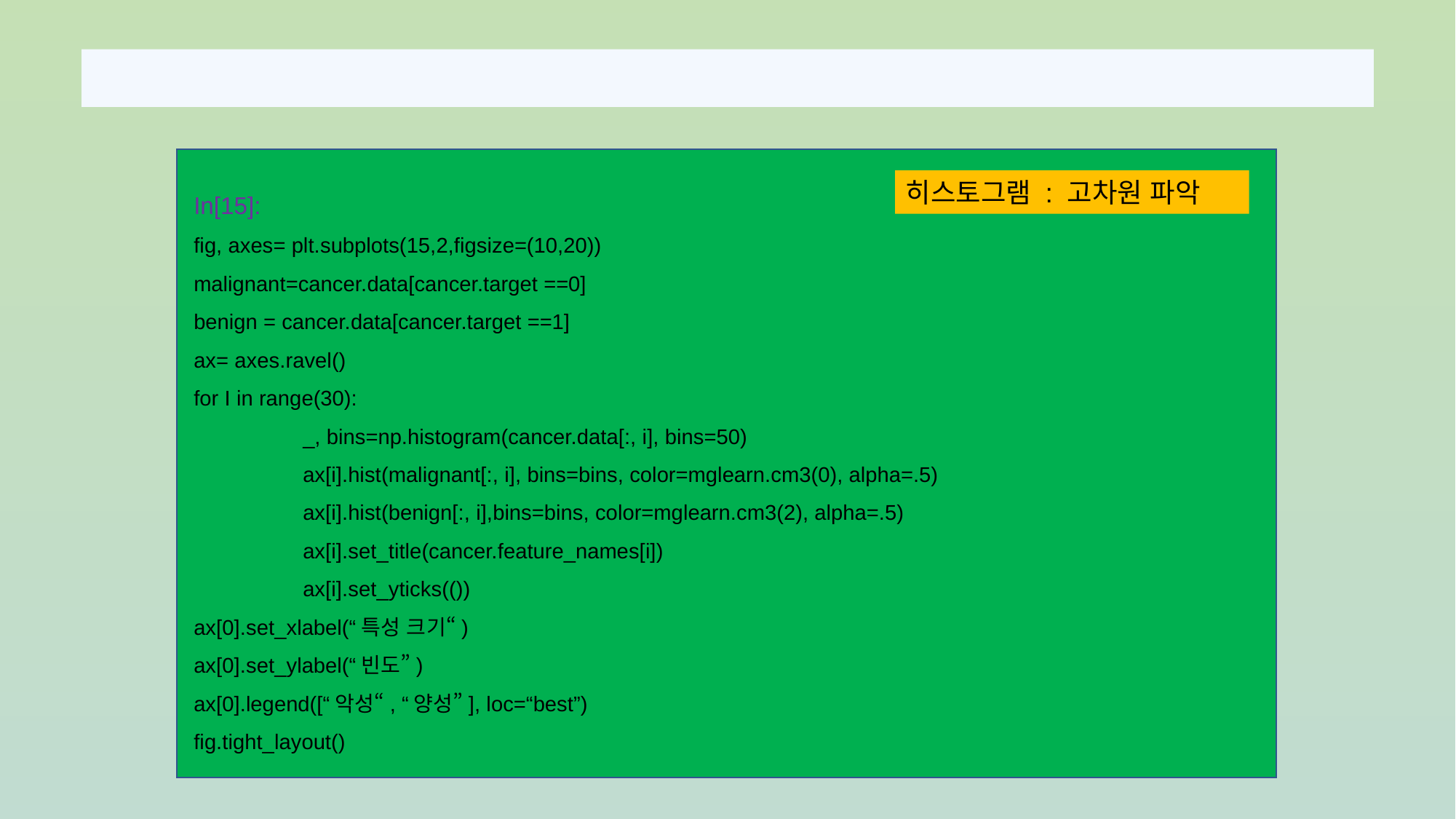

In[15]:
fig, axes= plt.subplots(15,2,figsize=(10,20))
malignant=cancer.data[cancer.target ==0]
benign = cancer.data[cancer.target ==1]
ax= axes.ravel()
for I in range(30):
	_, bins=np.histogram(cancer.data[:, i], bins=50)
	ax[i].hist(malignant[:, i], bins=bins, color=mglearn.cm3(0), alpha=.5)
	ax[i].hist(benign[:, i],bins=bins, color=mglearn.cm3(2), alpha=.5)
	ax[i].set_title(cancer.feature_names[i])
	ax[i].set_yticks(())
ax[0].set_xlabel(“특성 크기“)
ax[0].set_ylabel(“빈도”)
ax[0].legend([“악성“, “양성”], loc=“best”)
fig.tight_layout()

히스토그램 : 고차원 파악